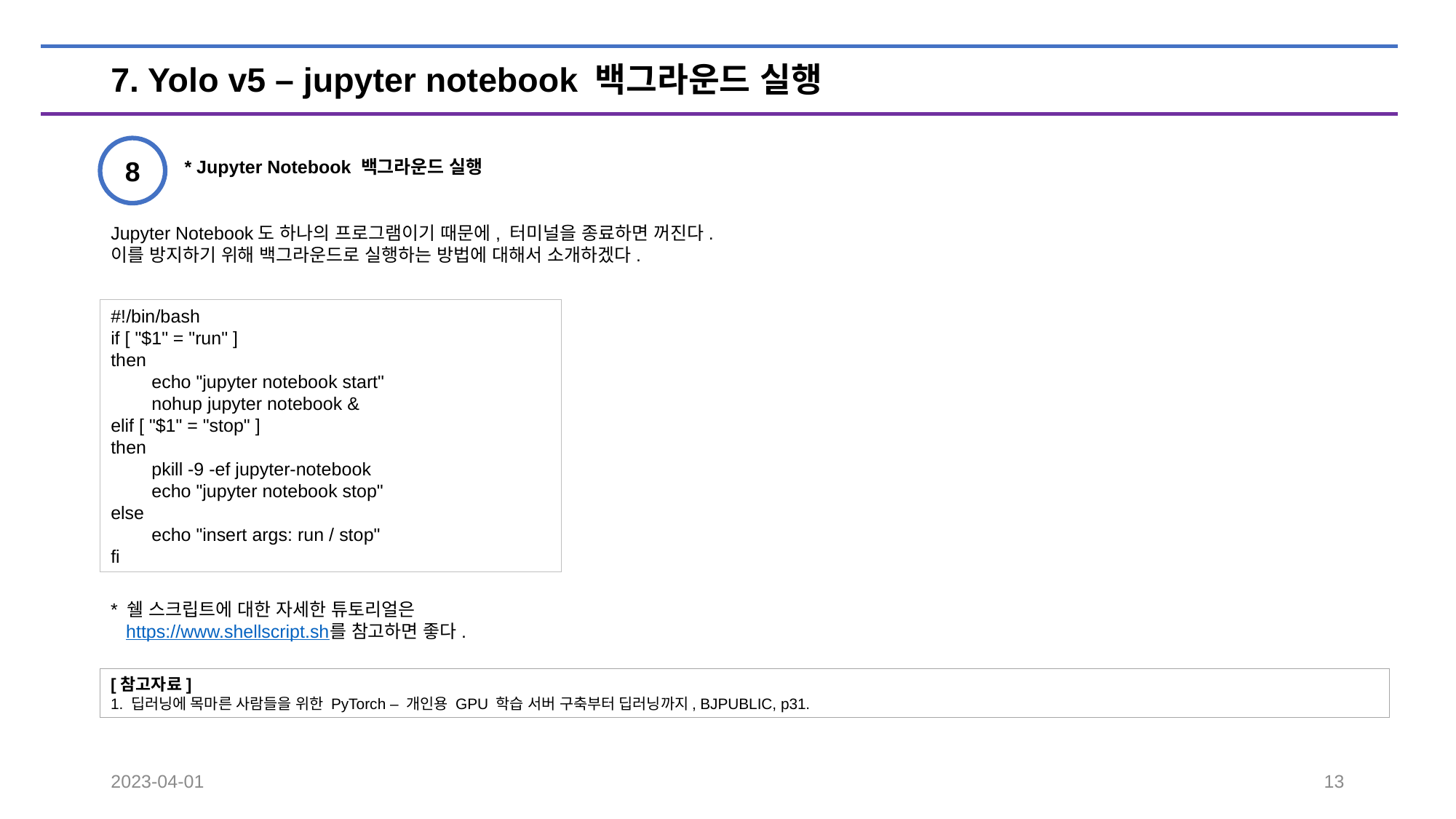

# 7. Yolo v5 – jupyter notebook 백그라운드 실행
8
* Jupyter Notebook 백그라운드 실행
Jupyter Notebook도 하나의 프로그램이기 때문에, 터미널을 종료하면 꺼진다.
이를 방지하기 위해 백그라운드로 실행하는 방법에 대해서 소개하겠다.
#!/bin/bash
if [ "$1" = "run" ]
then
        echo "jupyter notebook start"
        nohup jupyter notebook &
elif [ "$1" = "stop" ]
then
        pkill -9 -ef jupyter-notebook
        echo "jupyter notebook stop"
else
        echo "insert args: run / stop"
fi
* 쉘 스크립트에 대한 자세한 튜토리얼은
   https://www.shellscript.sh를 참고하면 좋다.
[참고자료]
1. 딥러닝에 목마른 사람들을 위한 PyTorch – 개인용 GPU 학습 서버 구축부터 딥러닝까지, BJPUBLIC, p31.
2023-04-01
13